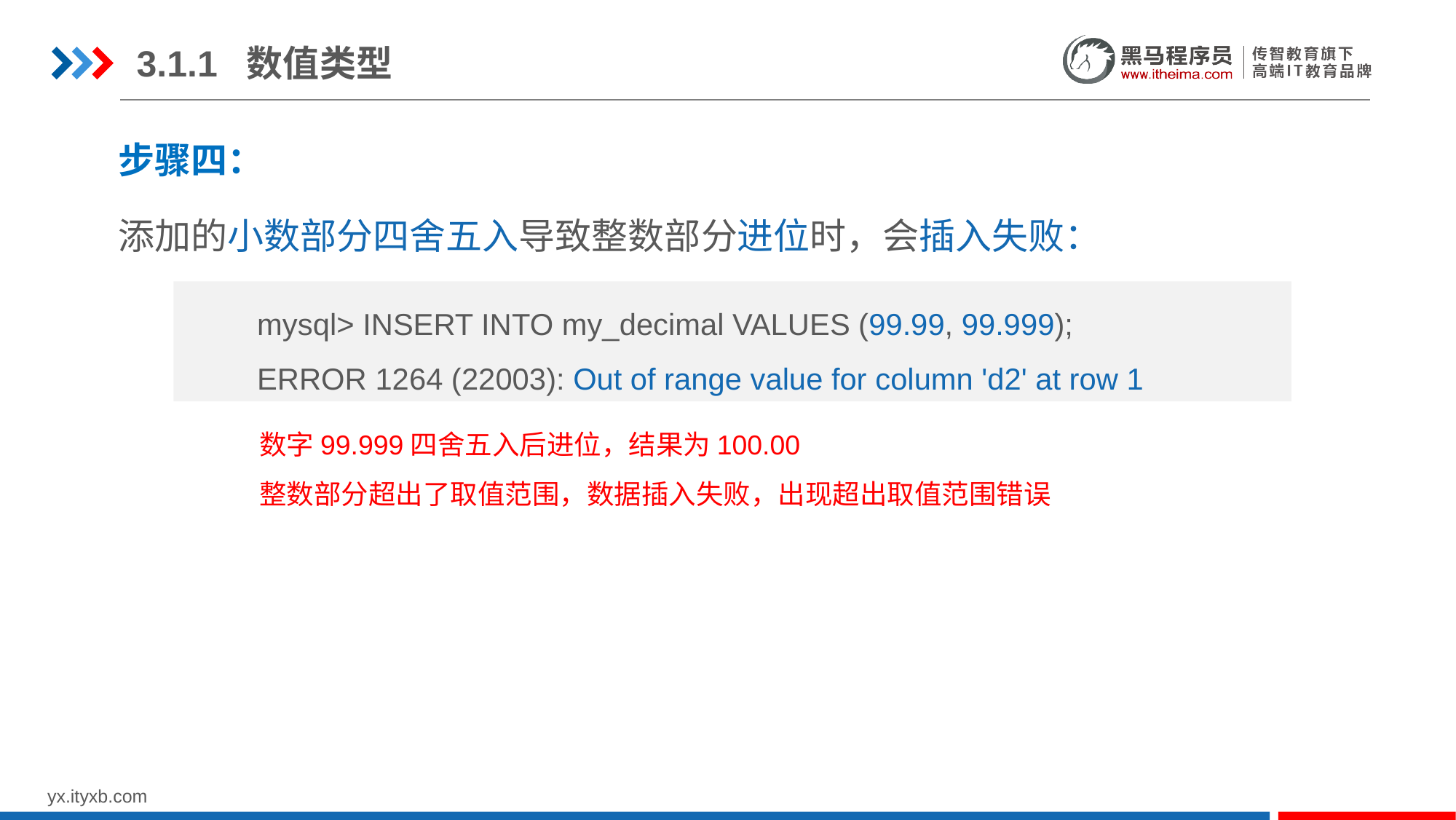

3.1.1  数值类型
步骤四：
添加的小数部分四舍五入导致整数部分进位时，会插入失败：
mysql> INSERT INTO my_decimal VALUES (99.99, 99.999);
ERROR 1264 (22003): Out of range value for column 'd2' at row 1
数字99.999四舍五入后进位，结果为100.00
整数部分超出了取值范围，数据插入失败，出现超出取值范围错误